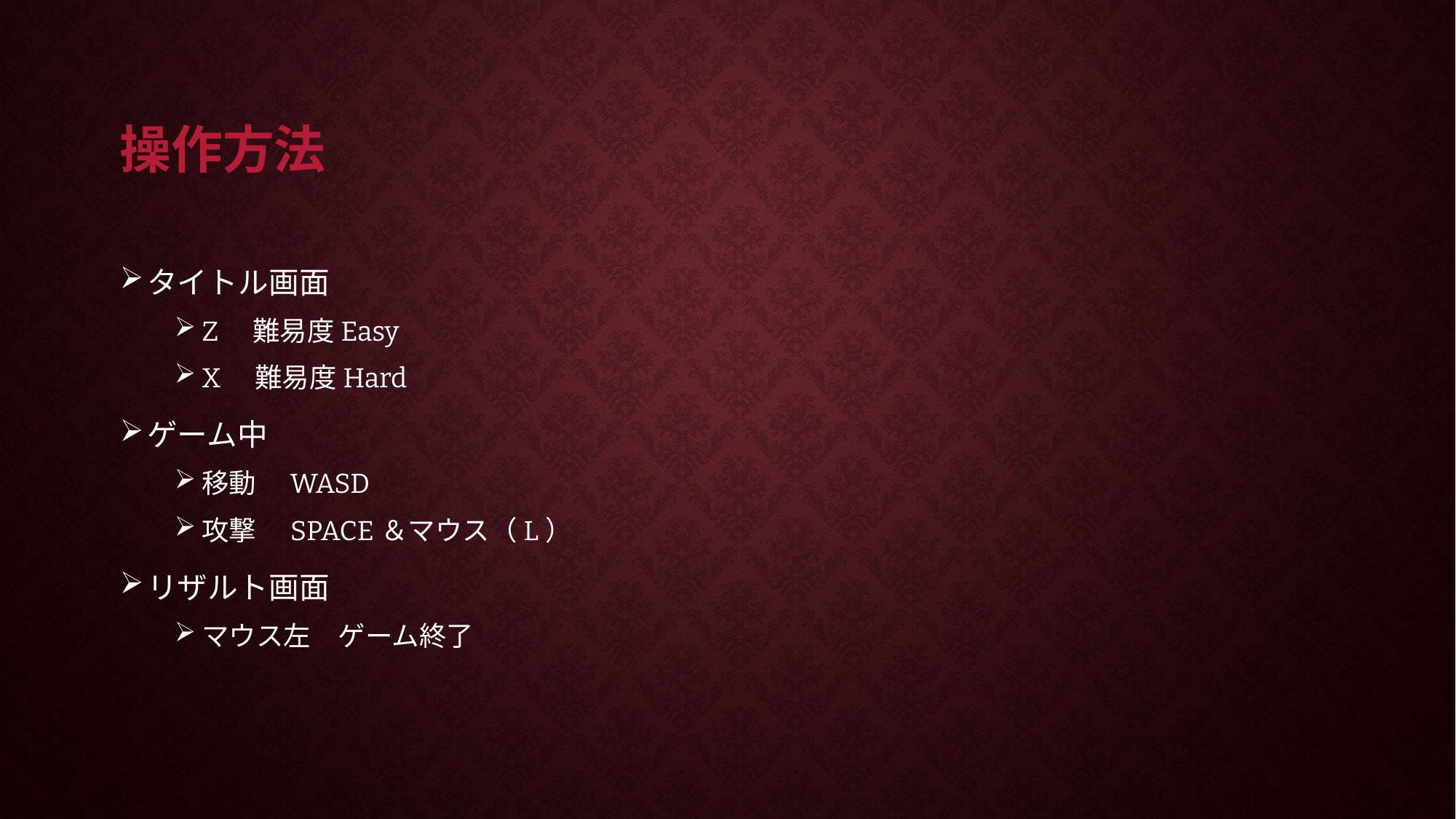

# 操作方法
タイトル画面
Z　難易度Easy
X　難易度Hard
ゲーム中
移動　WASD
攻撃　SPACE＆マウス（L）
リザルト画面
マウス左　ゲーム終了